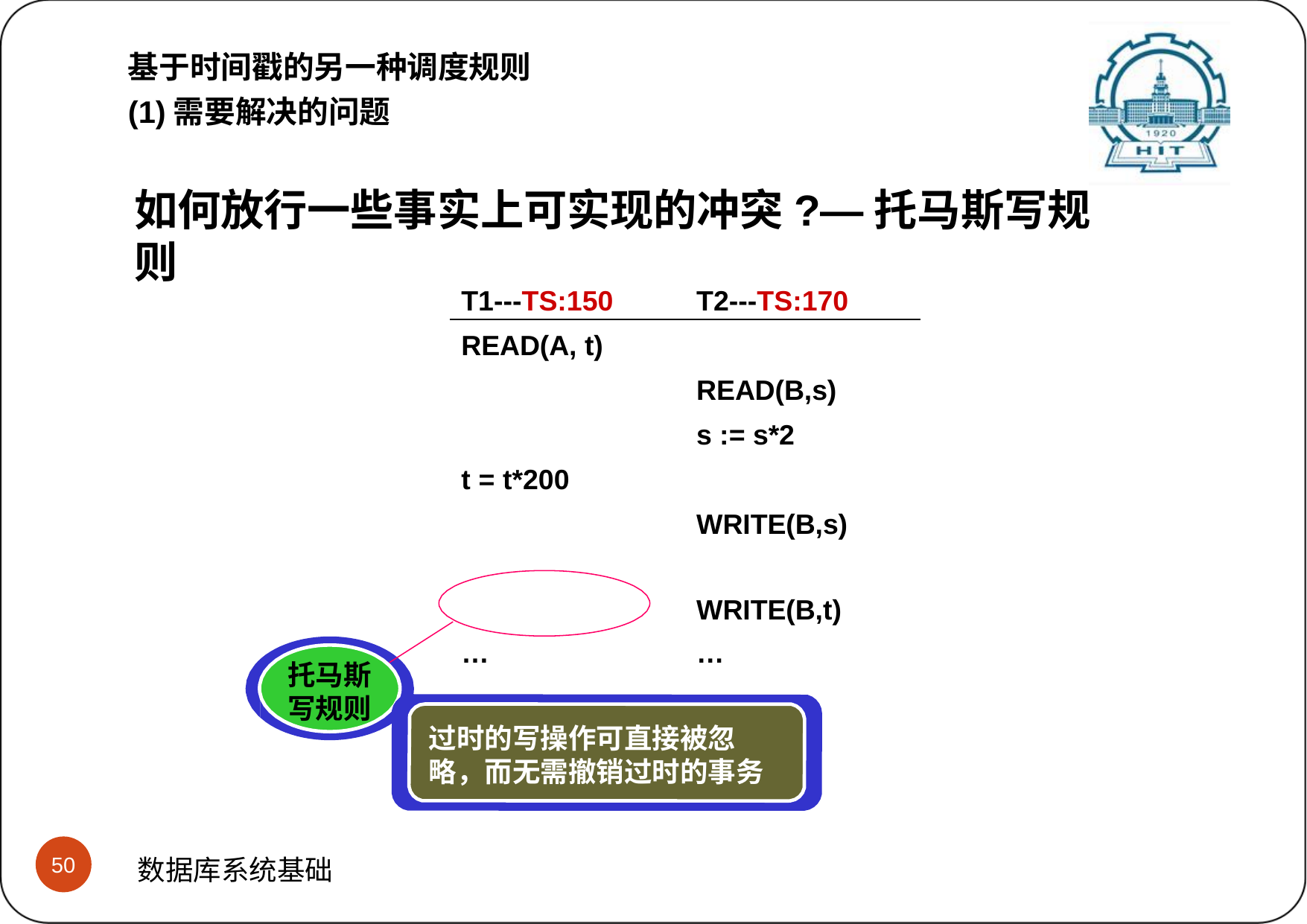

# 基于时间戳的另一种调度规则
(1)需要解决的问题
如何放行一些事实上可实现的冲突?—托马斯写规则
T1---TS:150
T2---TS:170

READ(A, t)
READ(B,s)
s := s*2
t = t*200
WRITE(B,s)

WRITE(B,t)

…
…

托马斯 写规则

过时的写操作可直接被忽 略，而无需撤销过时的事务